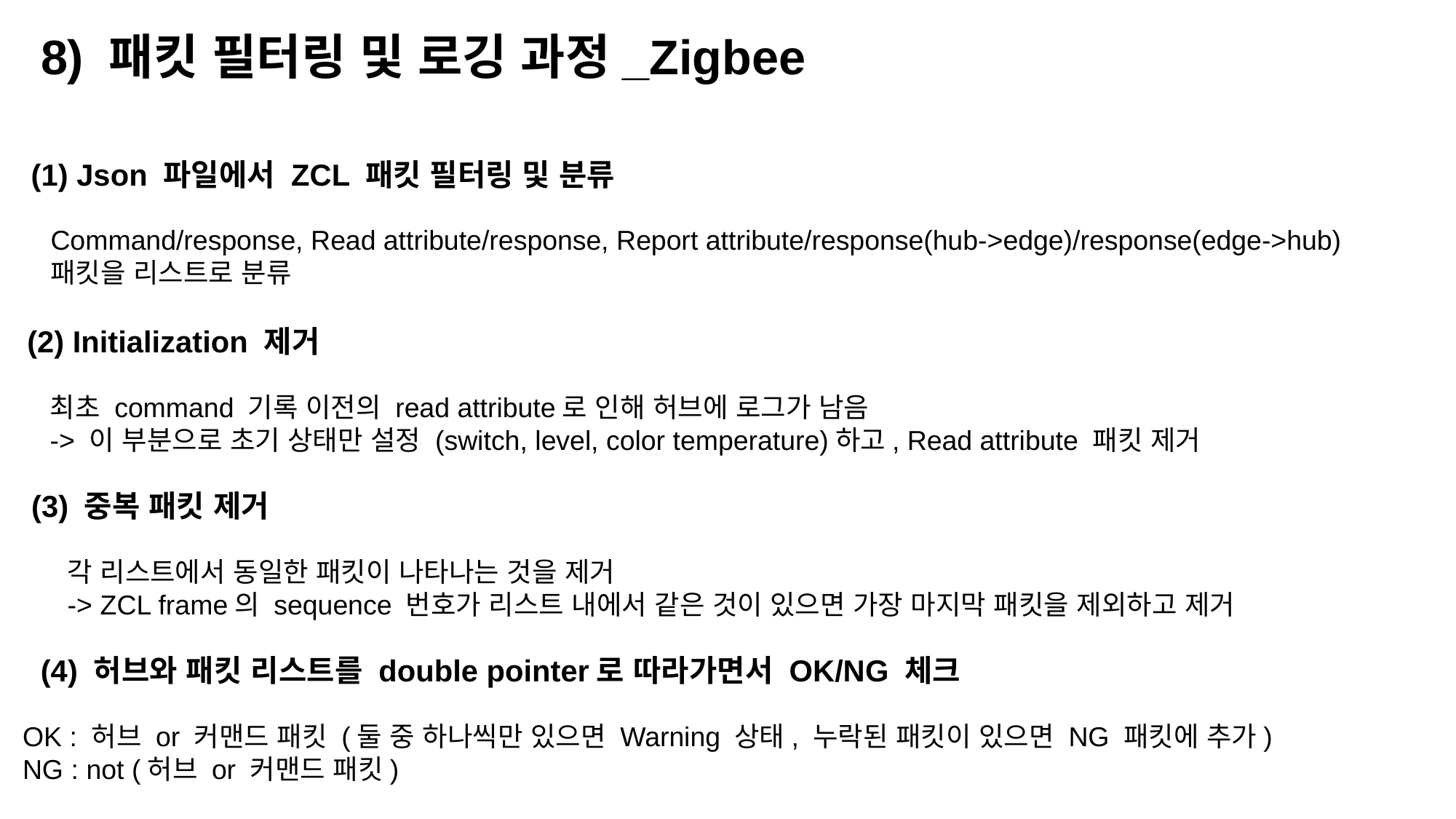

8) 패킷 필터링 및 로깅 과정_Zigbee
(1) Json 파일에서 ZCL 패킷 필터링 및 분류
Command/response, Read attribute/response, Report attribute/response(hub->edge)/response(edge->hub)
패킷을 리스트로 분류
(2) Initialization 제거
최초 command 기록 이전의 read attribute로 인해 허브에 로그가 남음
-> 이 부분으로 초기 상태만 설정 (switch, level, color temperature)하고, Read attribute 패킷 제거
(3) 중복 패킷 제거
각 리스트에서 동일한 패킷이 나타나는 것을 제거
-> ZCL frame의 sequence 번호가 리스트 내에서 같은 것이 있으면 가장 마지막 패킷을 제외하고 제거
(4) 허브와 패킷 리스트를 double pointer로 따라가면서 OK/NG 체크
OK : 허브 or 커맨드 패킷 (둘 중 하나씩만 있으면 Warning 상태, 누락된 패킷이 있으면 NG 패킷에 추가)
NG : not (허브 or 커맨드 패킷)